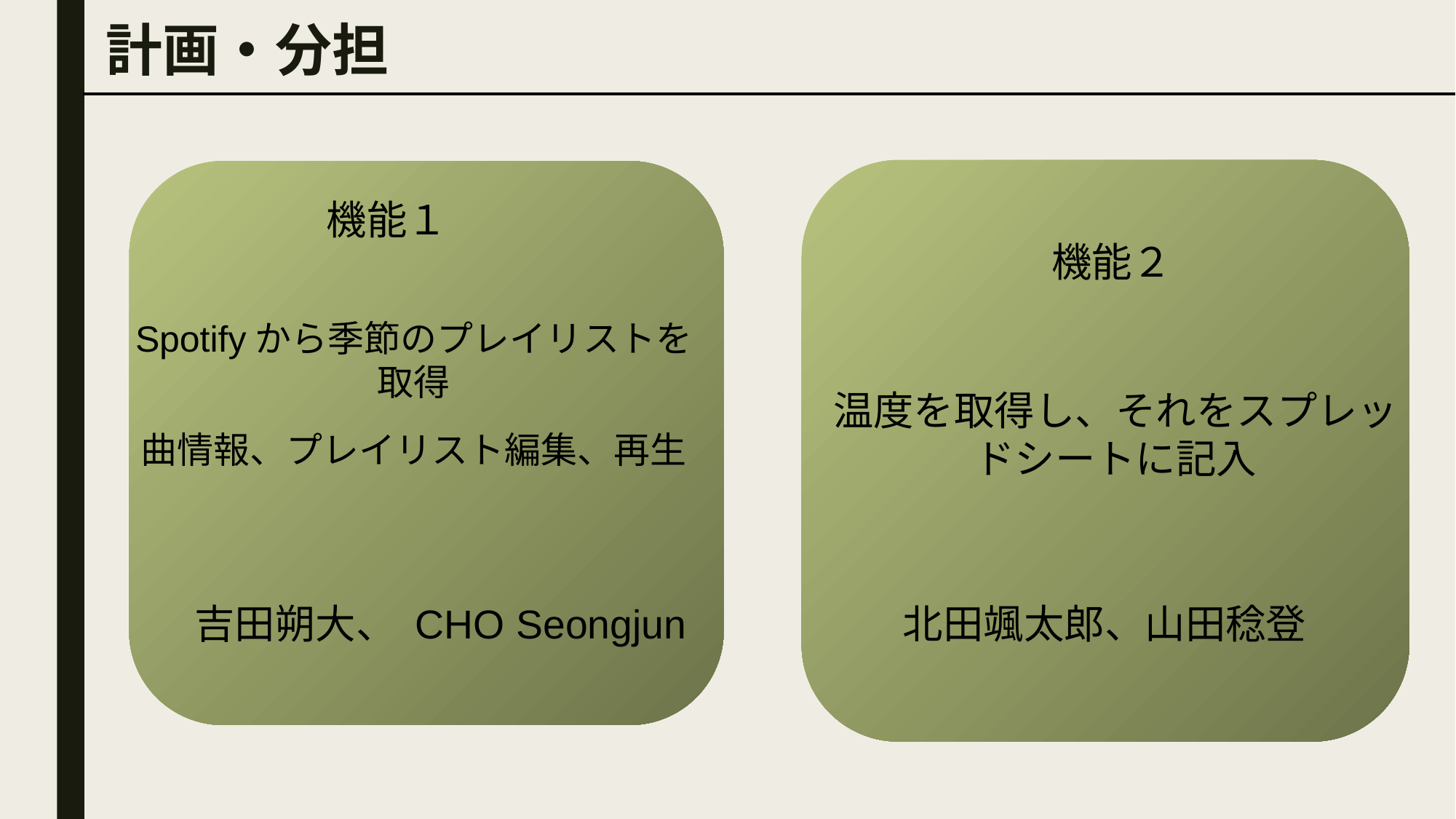

# 計画・分担

機能１
機能２
Spotifyから季節のプレイリストを取得

温度を取得し、それをスプレッドシートに記入
曲情報、プレイリスト編集、再生
吉⽥朔⼤、 CHO Seongjun

北⽥颯太郎、⼭⽥稔登